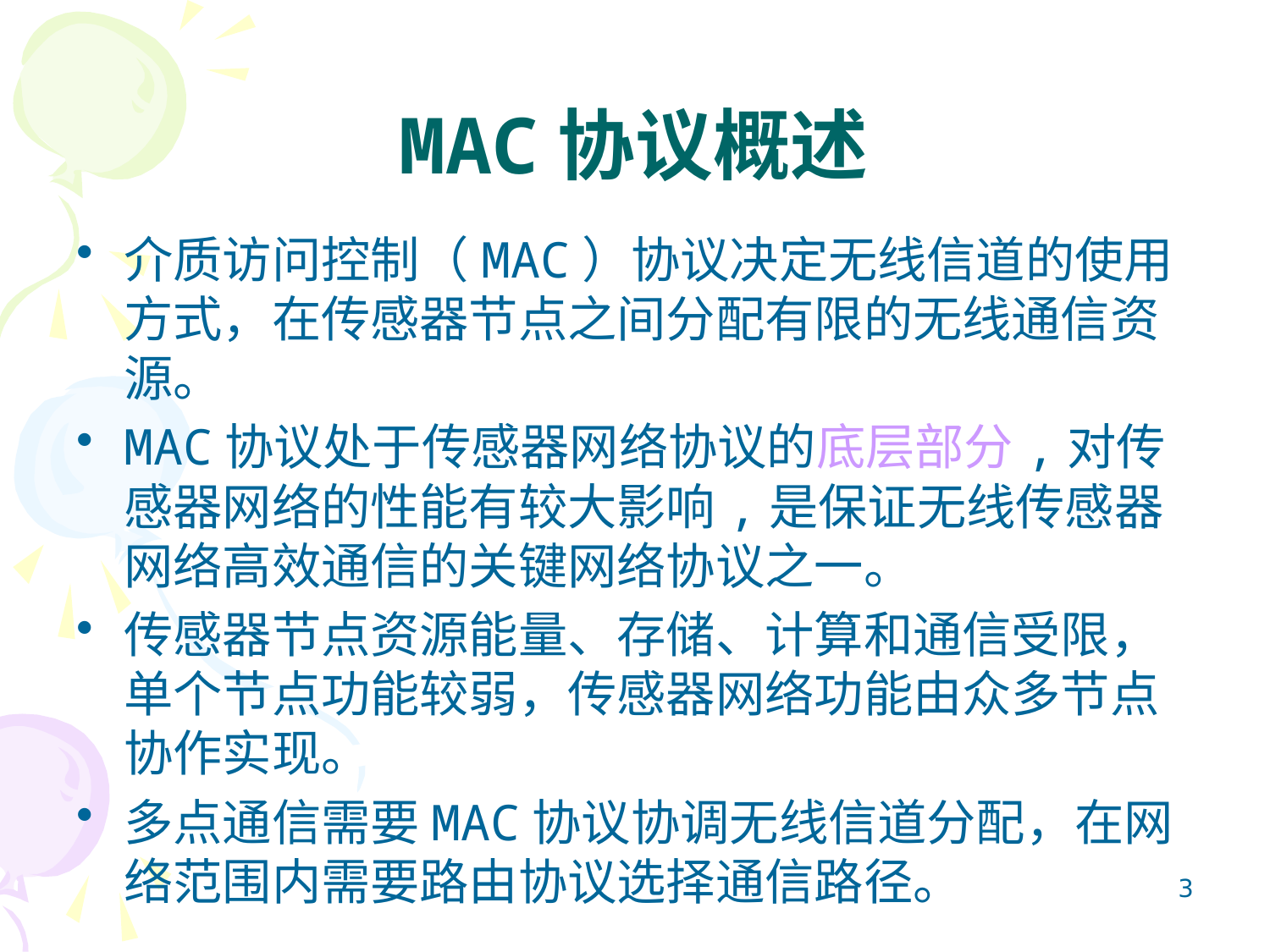

# MAC协议概述
介质访问控制（MAC）协议决定无线信道的使用方式，在传感器节点之间分配有限的无线通信资源。
MAC协议处于传感器网络协议的底层部分,对传感器网络的性能有较大影响,是保证无线传感器网络高效通信的关键网络协议之一。
传感器节点资源能量、存储、计算和通信受限，单个节点功能较弱，传感器网络功能由众多节点协作实现。
多点通信需要MAC协议协调无线信道分配，在网络范围内需要路由协议选择通信路径。
3